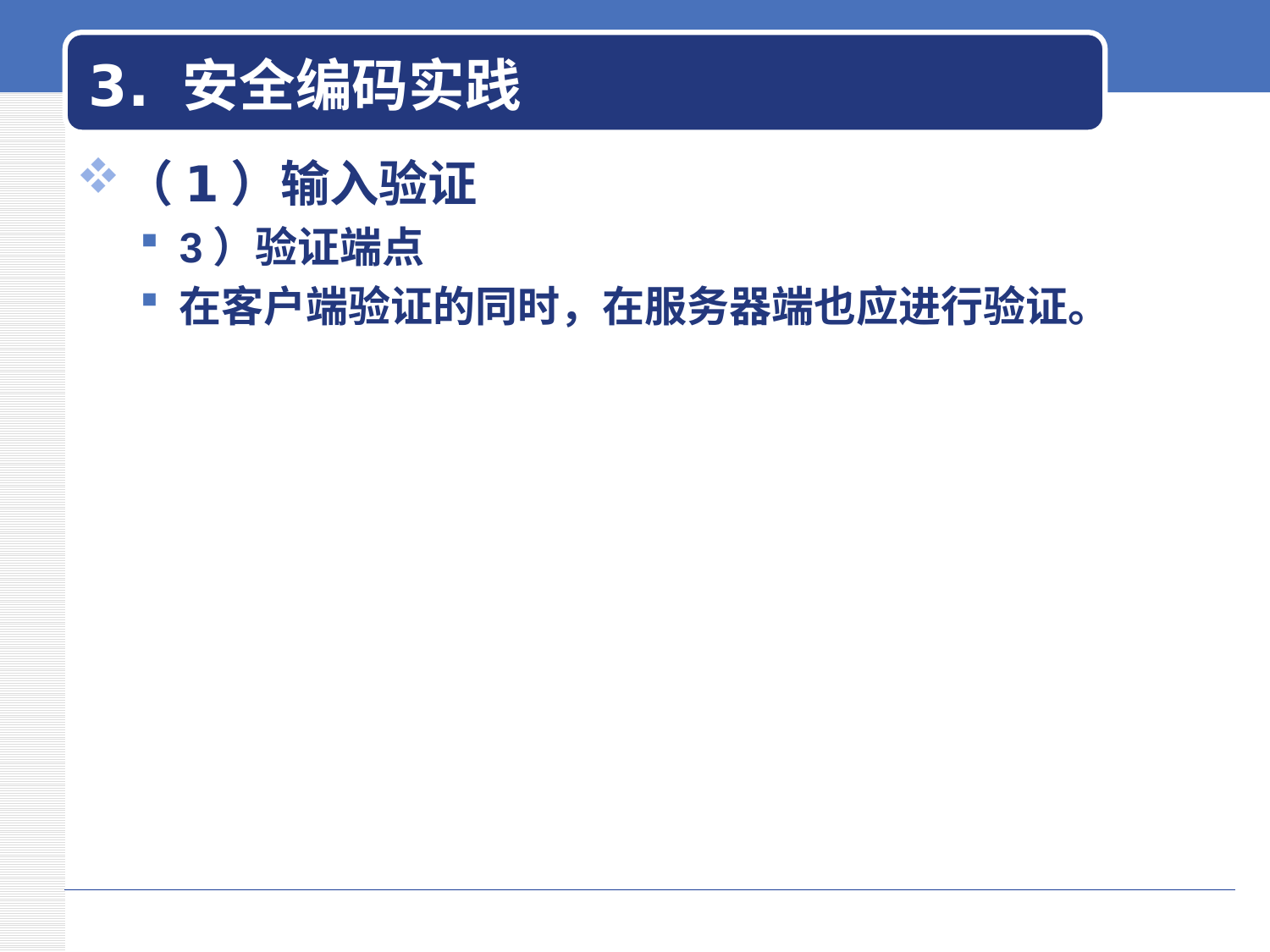

# 3. 安全编码实践
（1）输入验证
3）验证端点
在客户端验证的同时，在服务器端也应进行验证。